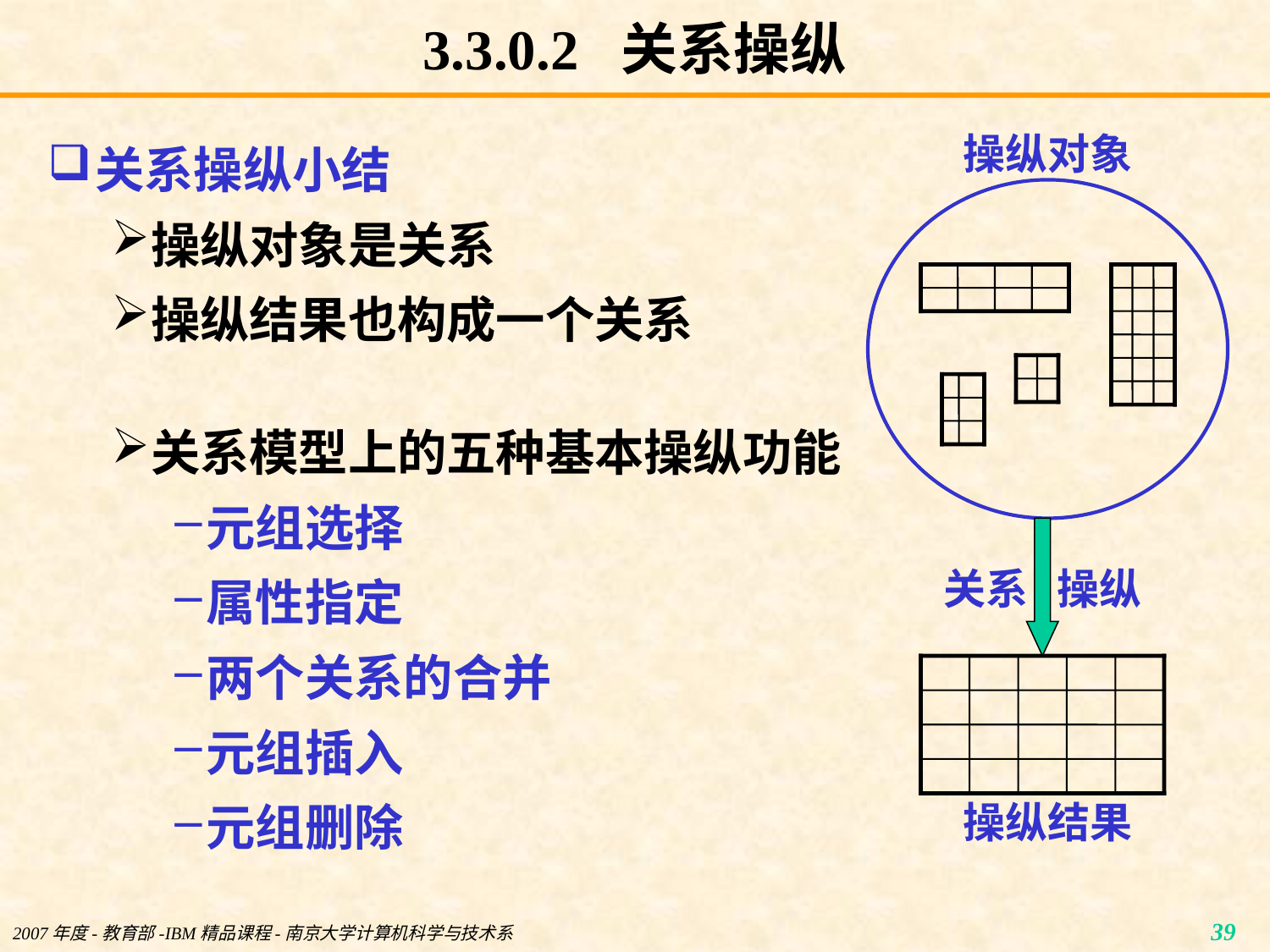

# 3.3.0.2  关系操纵
关系操纵小结
操纵对象是关系
操纵结果也构成一个关系

关系模型上的五种基本操纵功能
元组选择
属性指定
两个关系的合并
元组插入
元组删除
操纵对象

关系   操纵

操纵结果
39
2007年度-教育部-IBM精品课程-南京大学计算机科学与技术系